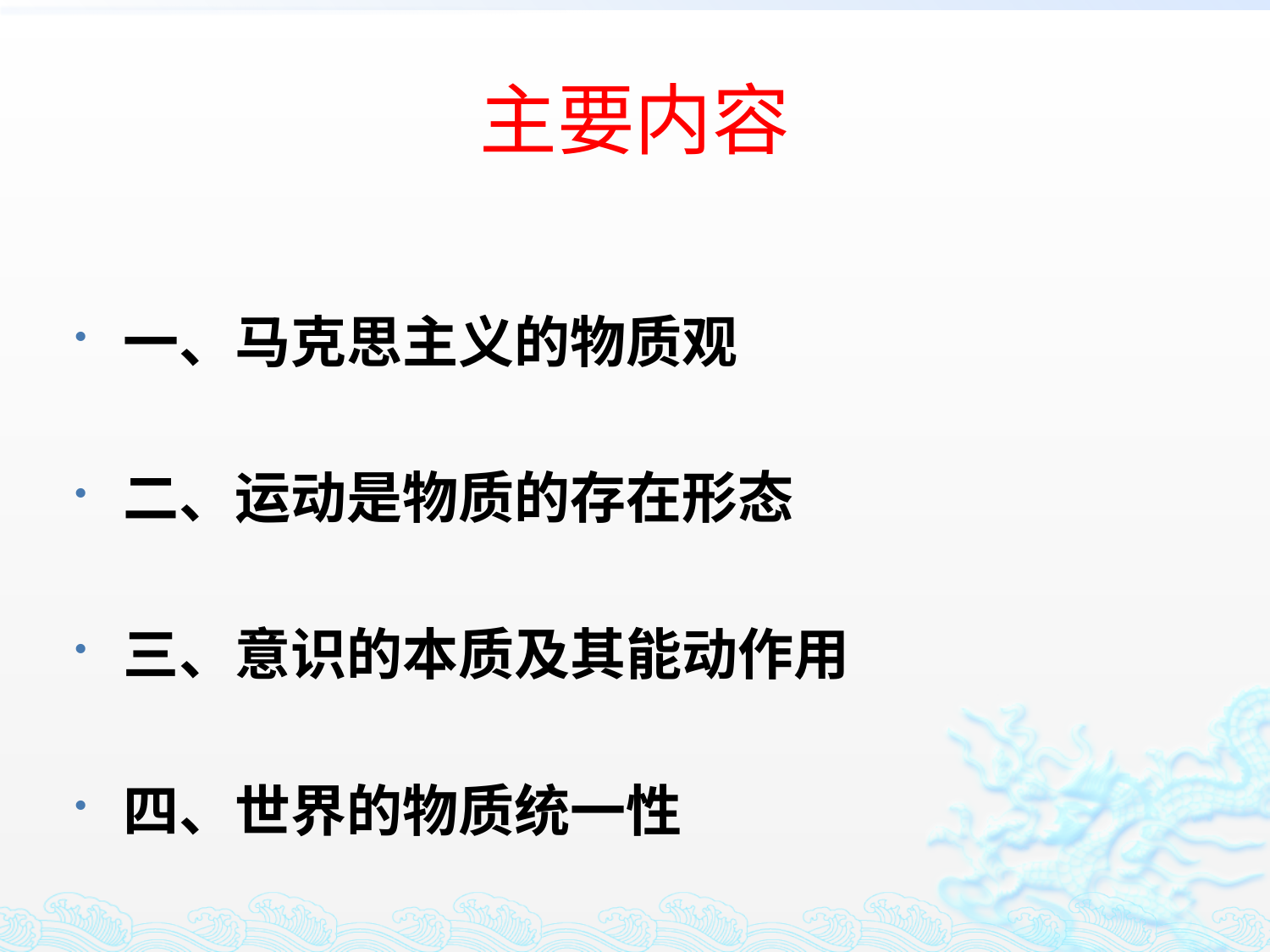

# 主要内容

一、马克思主义的物质观

二、运动是物质的存在形态

三、意识的本质及其能动作用

四、世界的物质统一性